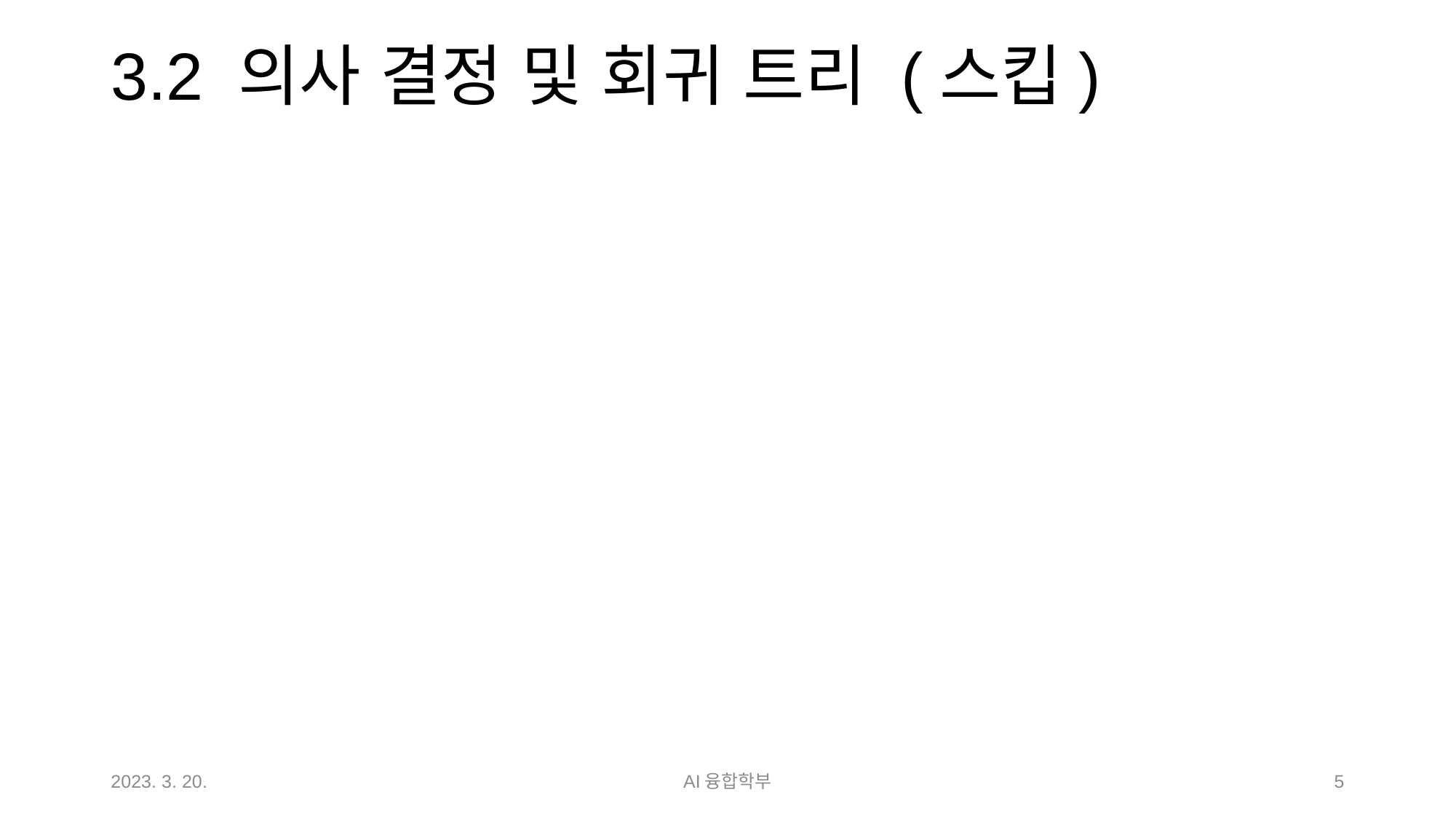

# 3.2 의사 결정 및 회귀 트리 (스킵)

2023. 3. 20.
AI융합학부
5